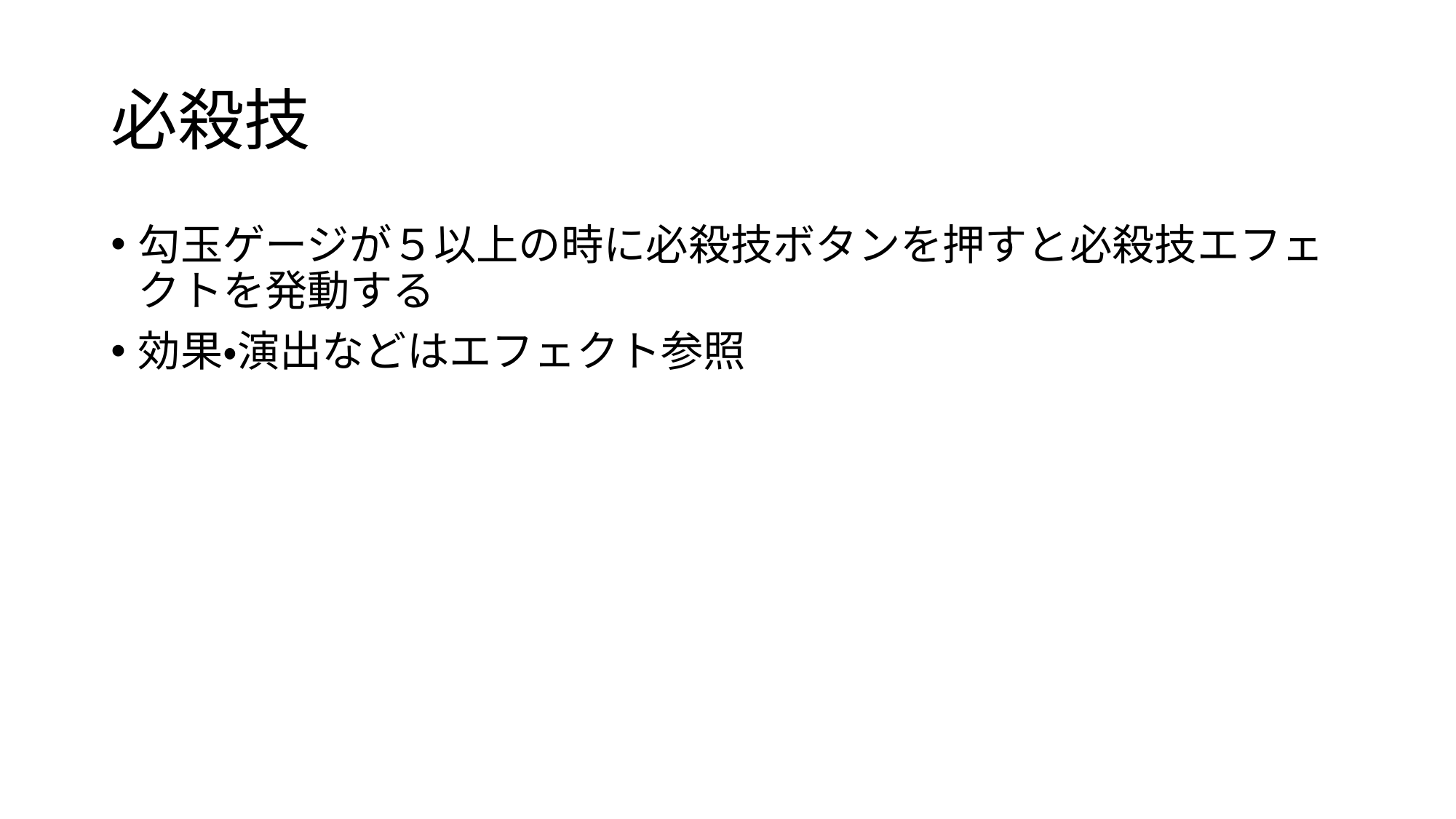

# 必殺技
勾玉ゲージが５以上の時に必殺技ボタンを押すと必殺技エフェクトを発動する
効果・演出などはエフェクト参照